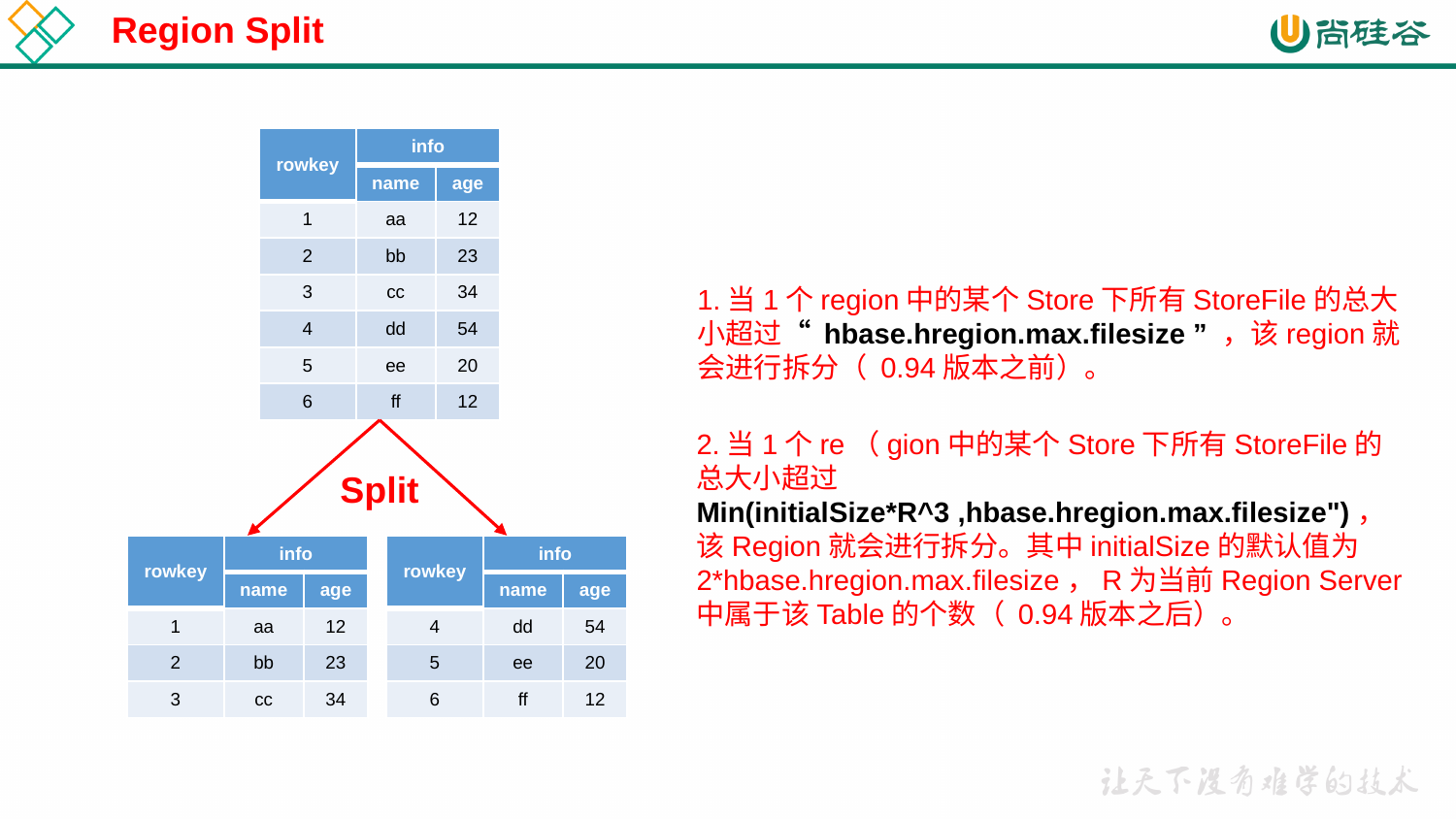

Region Split
| rowkey | info |  |
| --- | --- | --- |
|  | name | age |
| 1 | aa | 12 |
| 2 | bb | 23 |
| 3 | cc | 34 |
| 4 | dd | 54 |
| 5 | ee | 20 |
| 6 | ff | 12 |
1.当1个region中的某个Store下所有StoreFile的总大小超过“ hbase.hregion.max.filesize ” ，该region就会进行拆分（ 0.94版本之前）。
2.当1个re（gion中的某个Store下所有StoreFile的总大小超过Min(initialSize*R^3 ,hbase.hregion.max.filesize")，该Region就会进行拆分。其中initialSize的默认值为2*hbase.hregion.max.filesize，R为当前Region Server中属于该Table的个数（ 0.94版本之后）。
Split
| rowkey | info |  |
| --- | --- | --- |
|  | name | age |
| 1 | aa | 12 |
| 2 | bb | 23 |
| 3 | cc | 34 |
| rowkey | info |  |
| --- | --- | --- |
|  | name | age |
| 4 | dd | 54 |
| 5 | ee | 20 |
| 6 | ff | 12 |